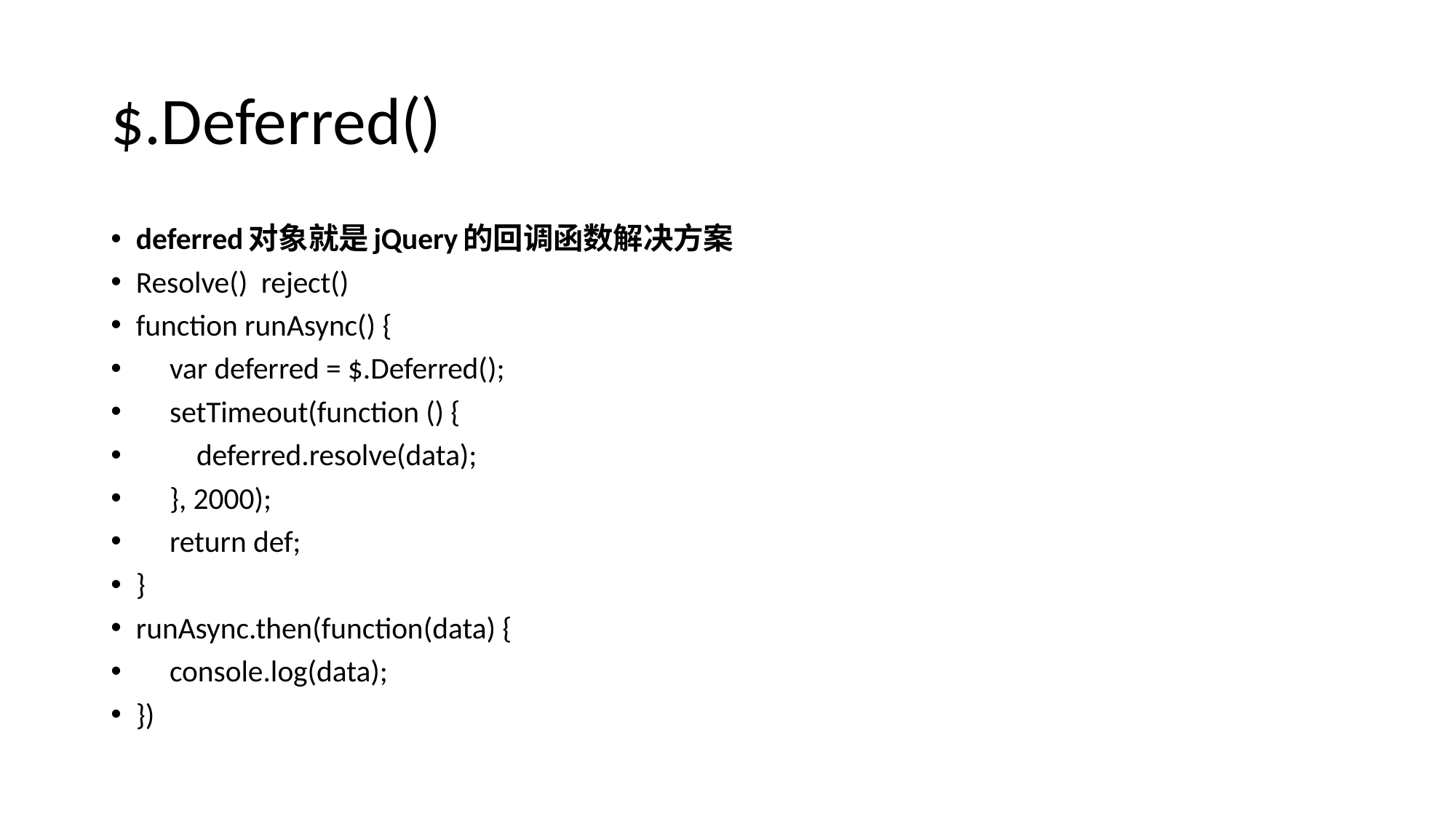

# $.Deferred()
deferred对象就是jQuery的回调函数解决方案
Resolve()  reject()
function runAsync() {
     var deferred = $.Deferred();
     setTimeout(function () {
         deferred.resolve(data);
     }, 2000);
     return def;
}
runAsync.then(function(data) {
     console.log(data);
})